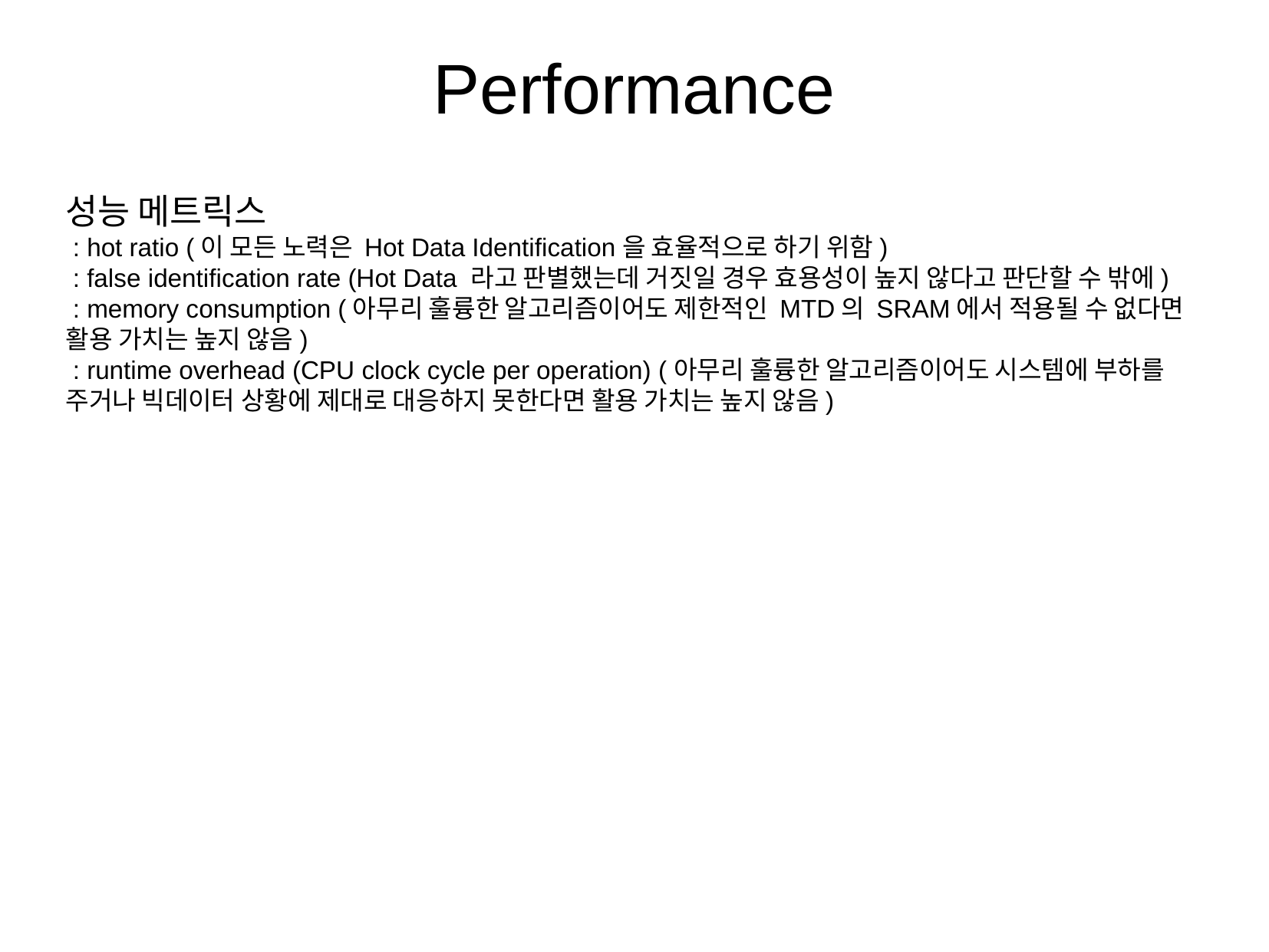

Performance
성능 메트릭스
 : hot ratio (이 모든 노력은 Hot Data Identification을 효율적으로 하기 위함)
 : false identification rate (Hot Data 라고 판별했는데 거짓일 경우 효용성이 높지 않다고 판단할 수 밖에)
 : memory consumption (아무리 훌륭한 알고리즘이어도 제한적인 MTD의 SRAM에서 적용될 수 없다면 활용 가치는 높지 않음)
 : runtime overhead (CPU clock cycle per operation) (아무리 훌륭한 알고리즘이어도 시스템에 부하를 주거나 빅데이터 상황에 제대로 대응하지 못한다면 활용 가치는 높지 않음)